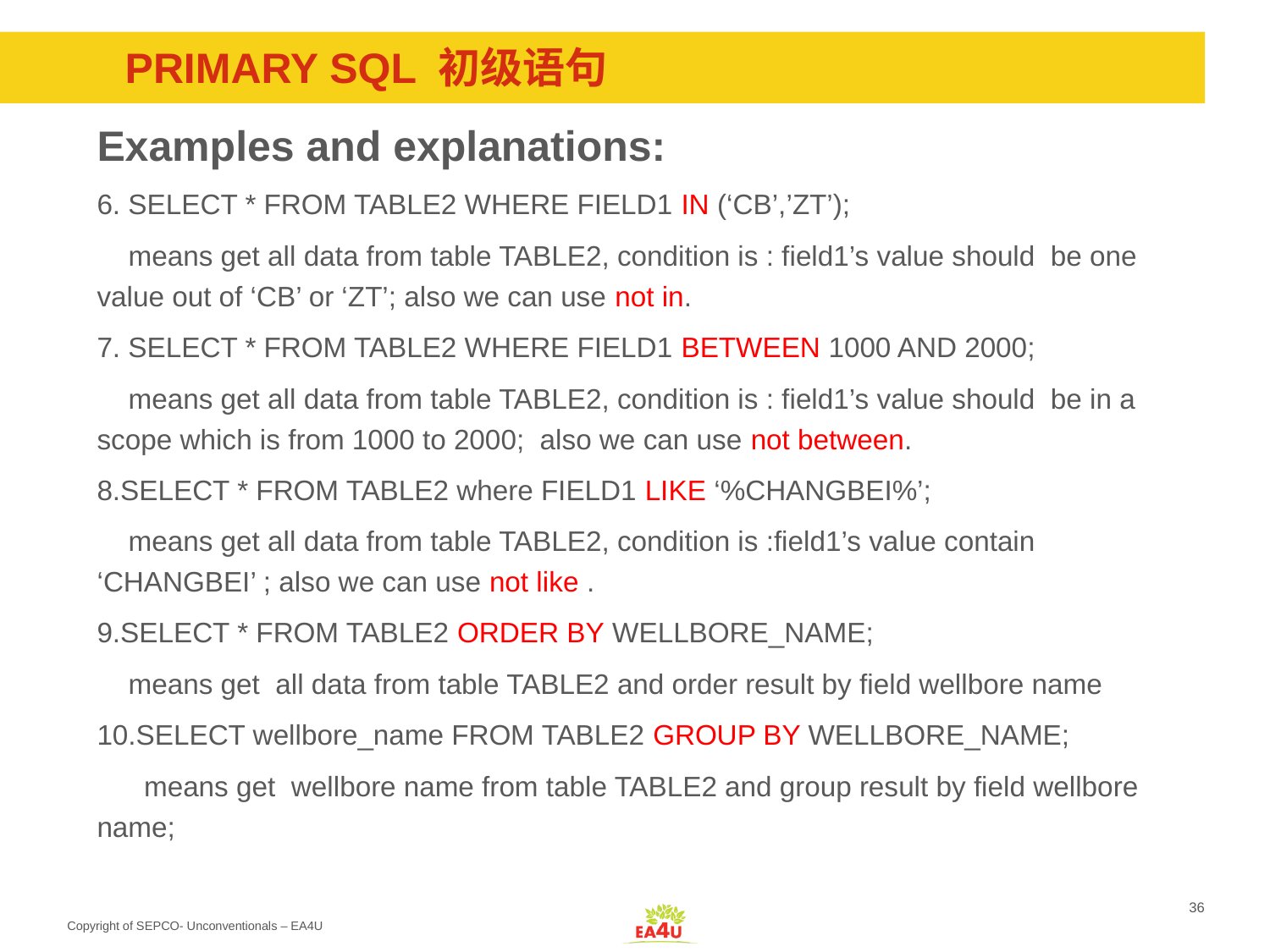

# PRIMARY SQL 初级语句
Examples and explanations:
6. SELECT * FROM TABLE2 WHERE FIELD1 IN (‘CB’,’ZT’);
    means get all data from table TABLE2, condition is : field1’s value should  be one value out of ‘CB’ or ‘ZT’; also we can use not in.
7. SELECT * FROM TABLE2 WHERE FIELD1 BETWEEN 1000 AND 2000;
    means get all data from table TABLE2, condition is : field1’s value should  be in a scope which is from 1000 to 2000;  also we can use not between.
8.SELECT * FROM TABLE2 where FIELD1 LIKE ‘%CHANGBEI%’;
    means get all data from table TABLE2, condition is :field1’s value contain ‘CHANGBEI’ ; also we can use not like .
9.SELECT * FROM TABLE2 ORDER BY WELLBORE_NAME;
    means get  all data from table TABLE2 and order result by field wellbore name
10.SELECT wellbore_name FROM TABLE2 GROUP BY WELLBORE_NAME;
      means get  wellbore name from table TABLE2 and group result by field wellbore  name;

36